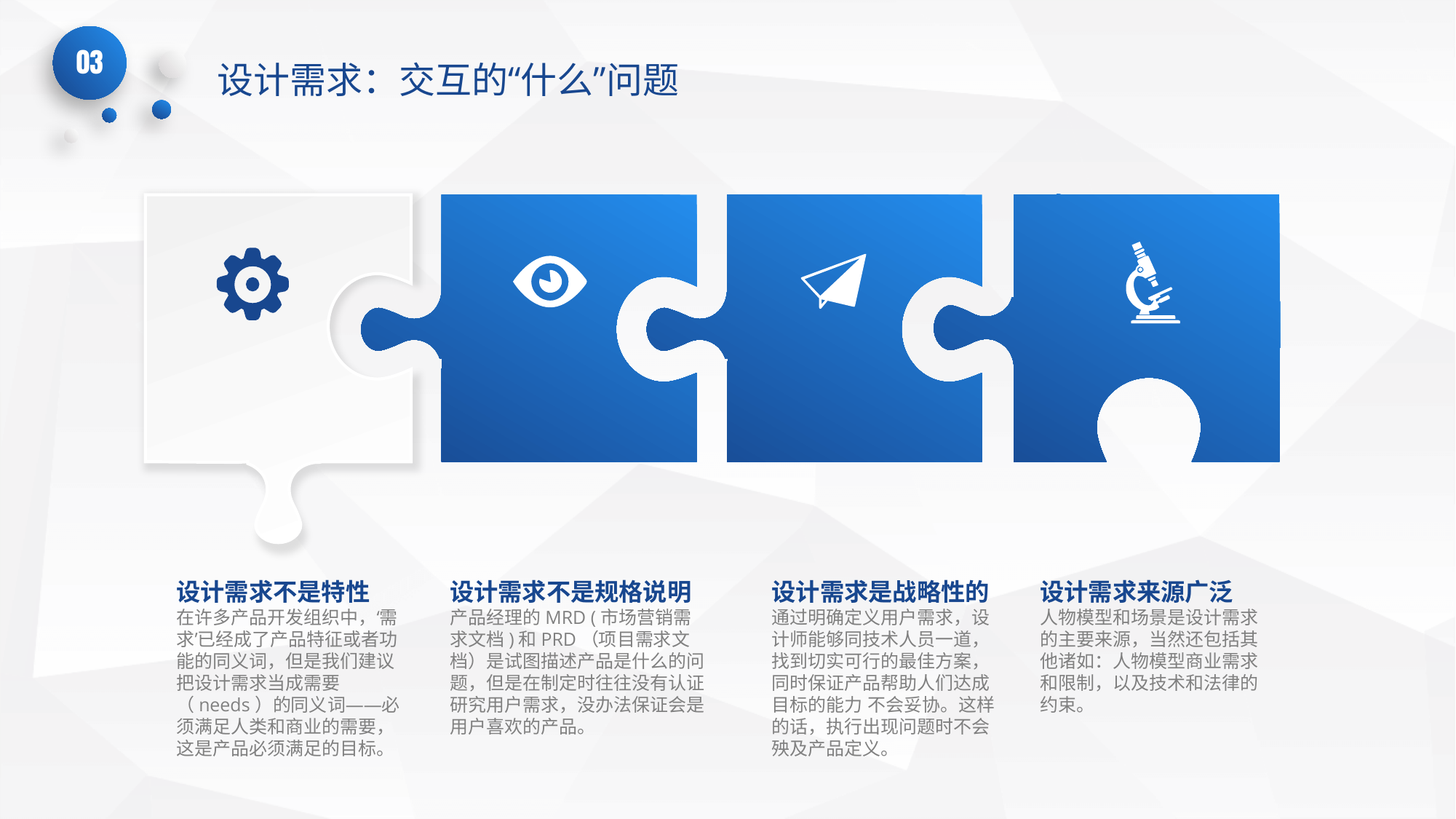

设计需求：交互的“什么”问题

设计需求不是特性
在许多产品开发组织中，‘需求’已经成了产品特征或者功能的同义词，但是我们建议把设计需求当成需要（needs）的同义词——必须满足人类和商业的需要，这是产品必须满足的目标。
设计需求是战略性的
通过明确定义用户需求，设 计师能够同技术人员一道，
找到切实可行的最佳方案，同时保证产品帮助人们达成目标的能力 不会妥协。这样的话，执行出现问题时不会殃及产品定义。
设计需求来源广泛
人物模型和场景是设计需求的主要来源，当然还包括其他诸如：人物模型商业需求和限制，以及技术和法律的约束。
设计需求不是规格说明
产品经理的MRD (市场营销需求文档)和PRD（项目需求文档）是试图描述产品是什么的问题，但是在制定时往往没有认证研究用户需求，没办法保证会是用户喜欢的产品。